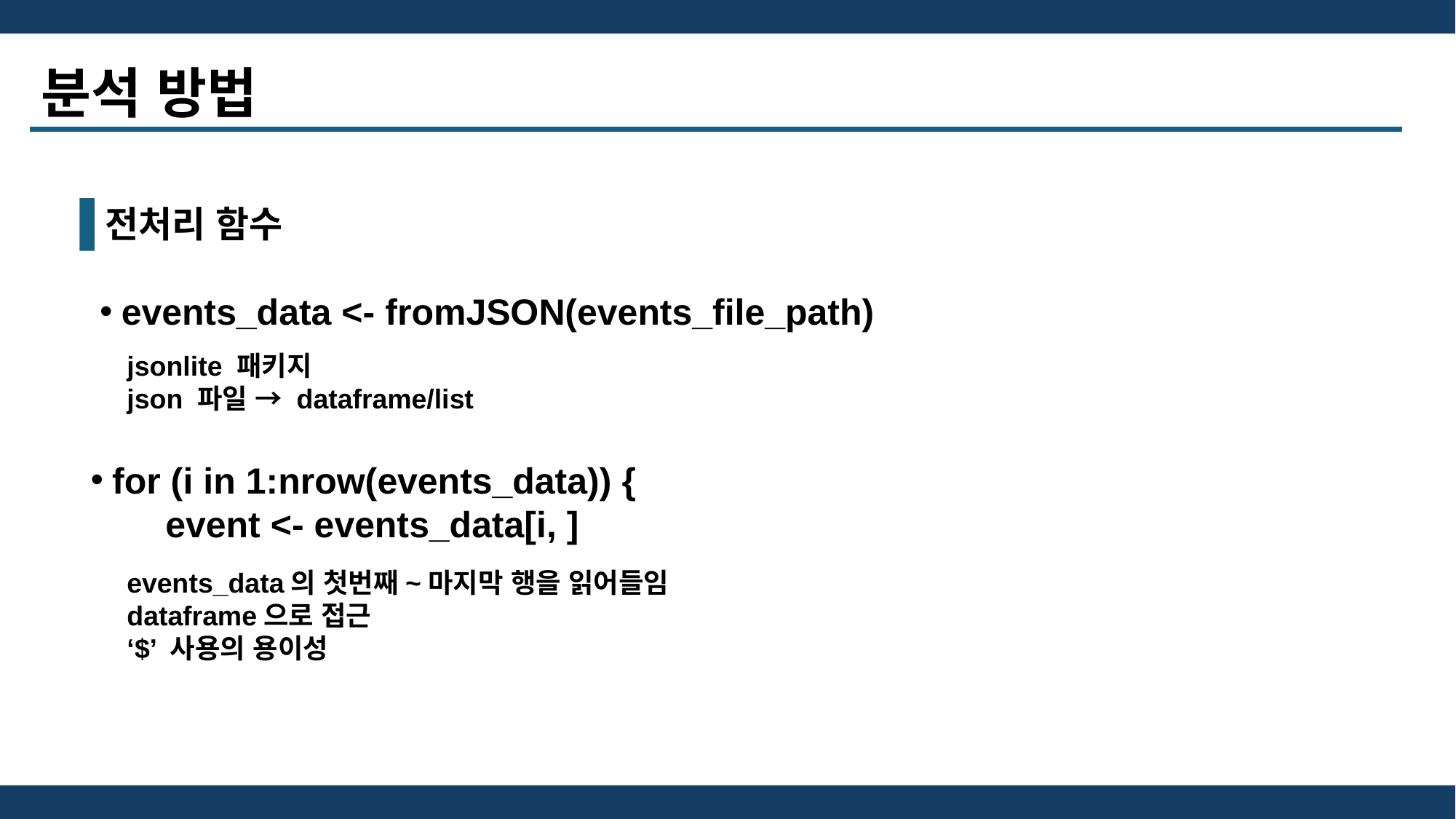

분석 방법
전처리 함수

events_data <- fromJSON(events_file_path)
jsonlite 패키지
json 파일 → dataframe/list
for (i in 1:nrow(events_data)) {
event <- events_data[i, ]
events_data의 첫번째~마지막 행을 읽어들임
dataframe으로 접근
‘$’ 사용의 용이성